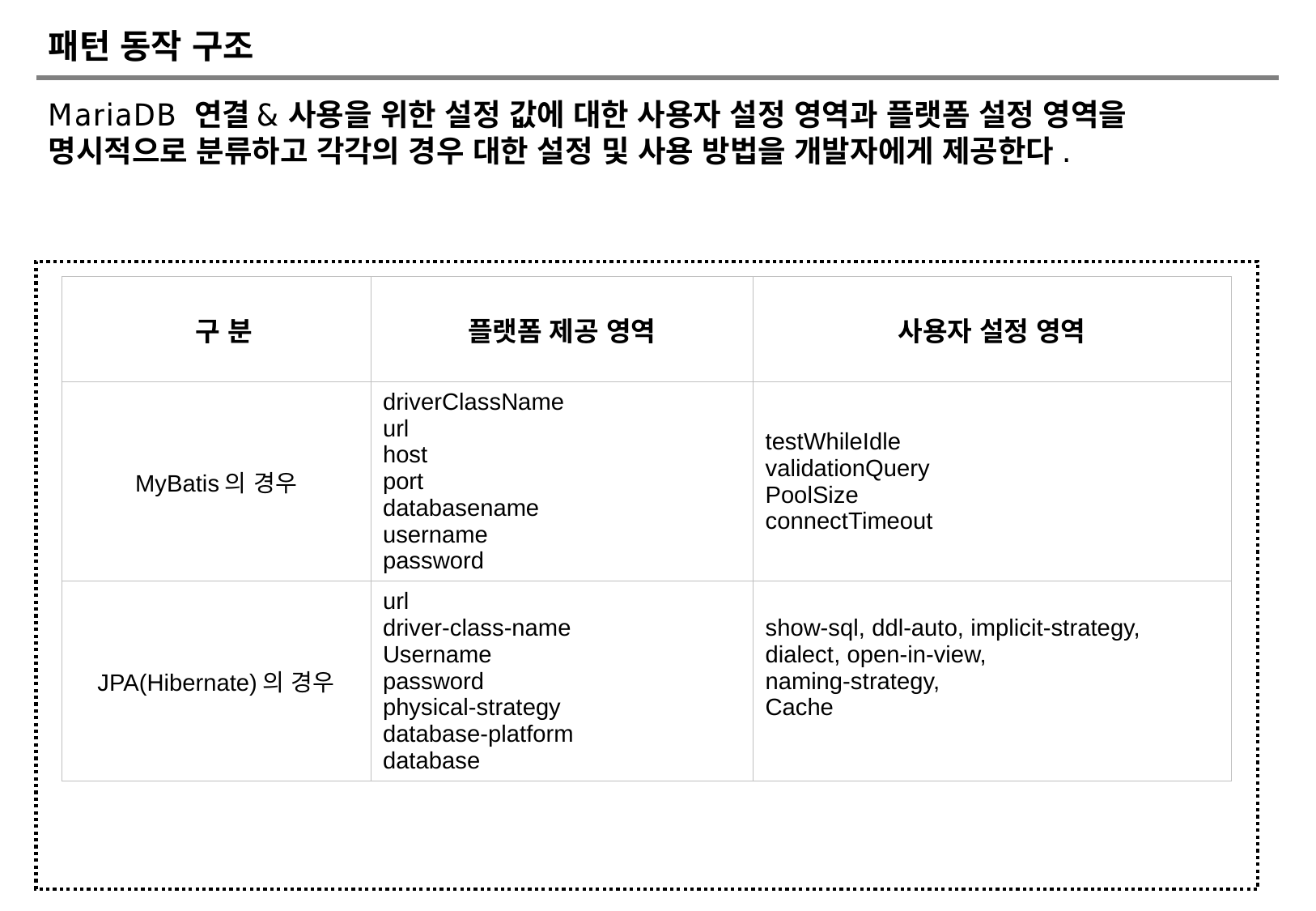

# 패턴 동작 구조
MariaDB 연결&사용을 위한 설정 값에 대한 사용자 설정 영역과 플랫폼 설정 영역을 명시적으로 분류하고 각각의 경우 대한 설정 및 사용 방법을 개발자에게 제공한다.

| 구 분 | 플랫폼 제공 영역 | 사용자 설정 영역 |
| --- | --- | --- |
| MyBatis의 경우 | driverClassName url host port databasename username password | testWhileIdle validationQuery PoolSize connectTimeout |
| JPA(Hibernate)의 경우 | url driver-class-name Username password physical-strategy database-platform database | show-sql, ddl-auto, implicit-strategy, dialect, open-in-view, naming-strategy, Cache |